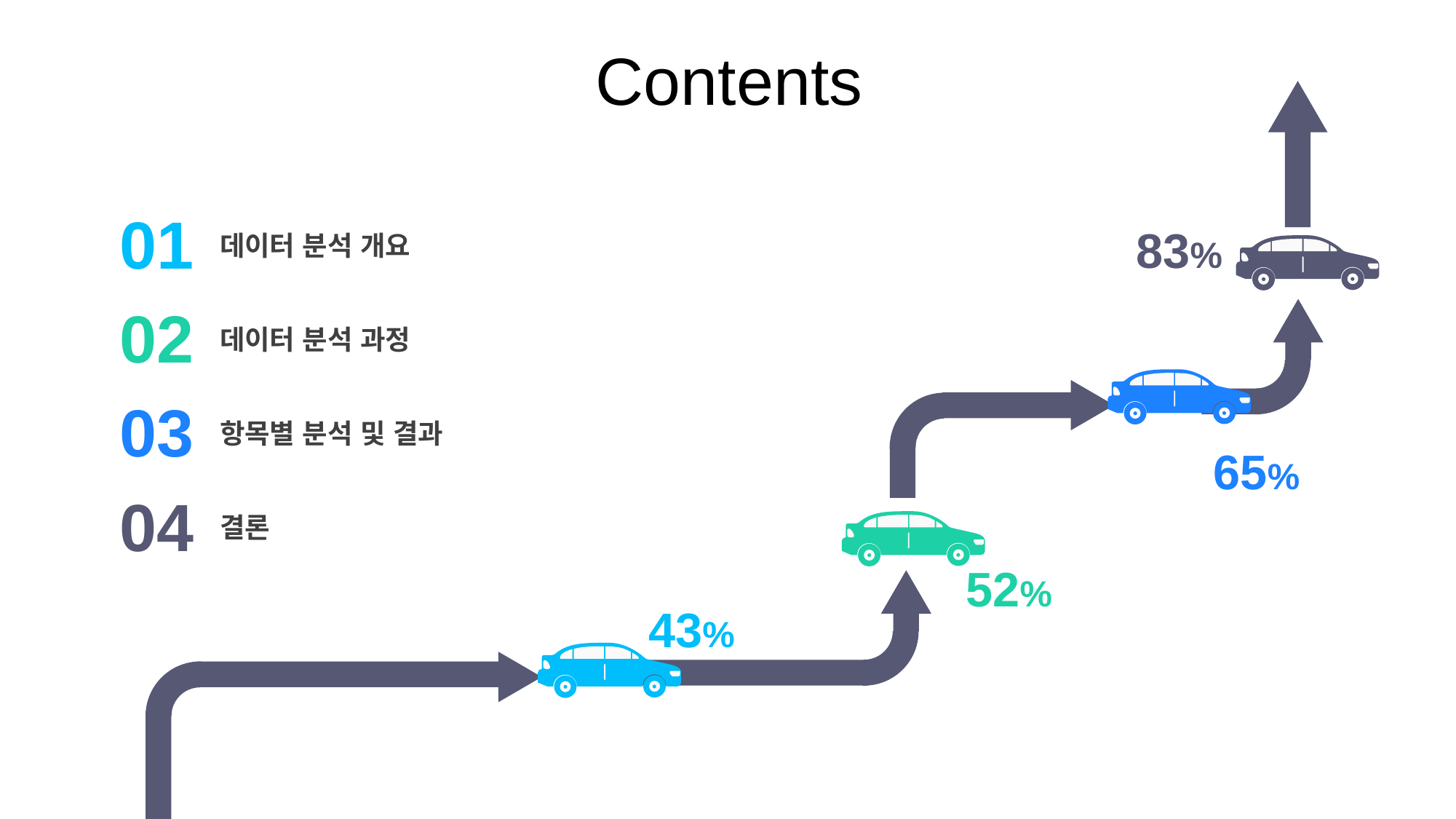

Contents

01
83%
데이터 분석 개요

02

데이터 분석 과정

03
항목별 분석 및 결과
65%
04
결론

52%

43%